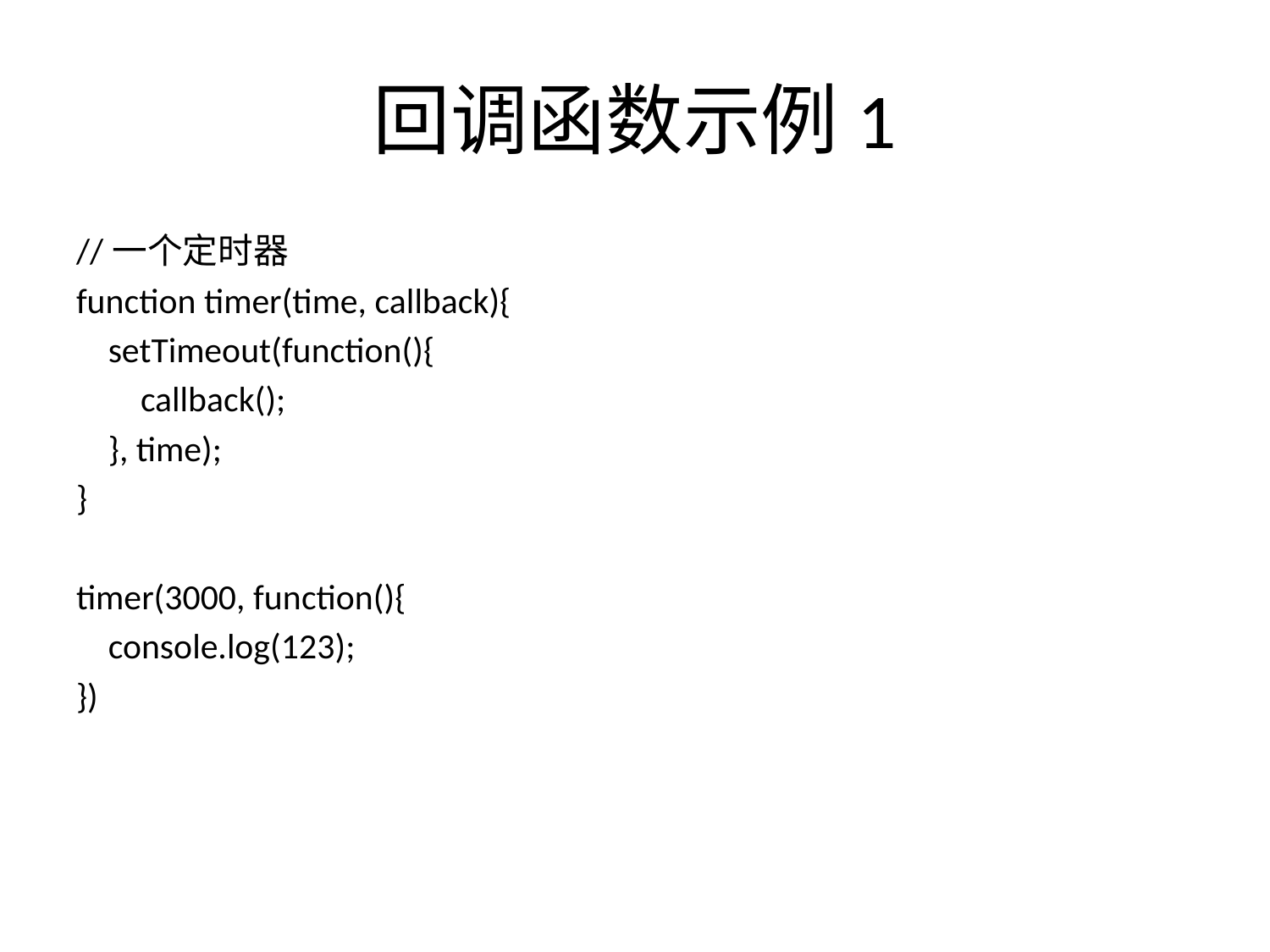

# 回调函数示例1
//一个定时器
function timer(time, callback){
    setTimeout(function(){
        callback();
    }, time);
}

timer(3000, function(){
    console.log(123);
})